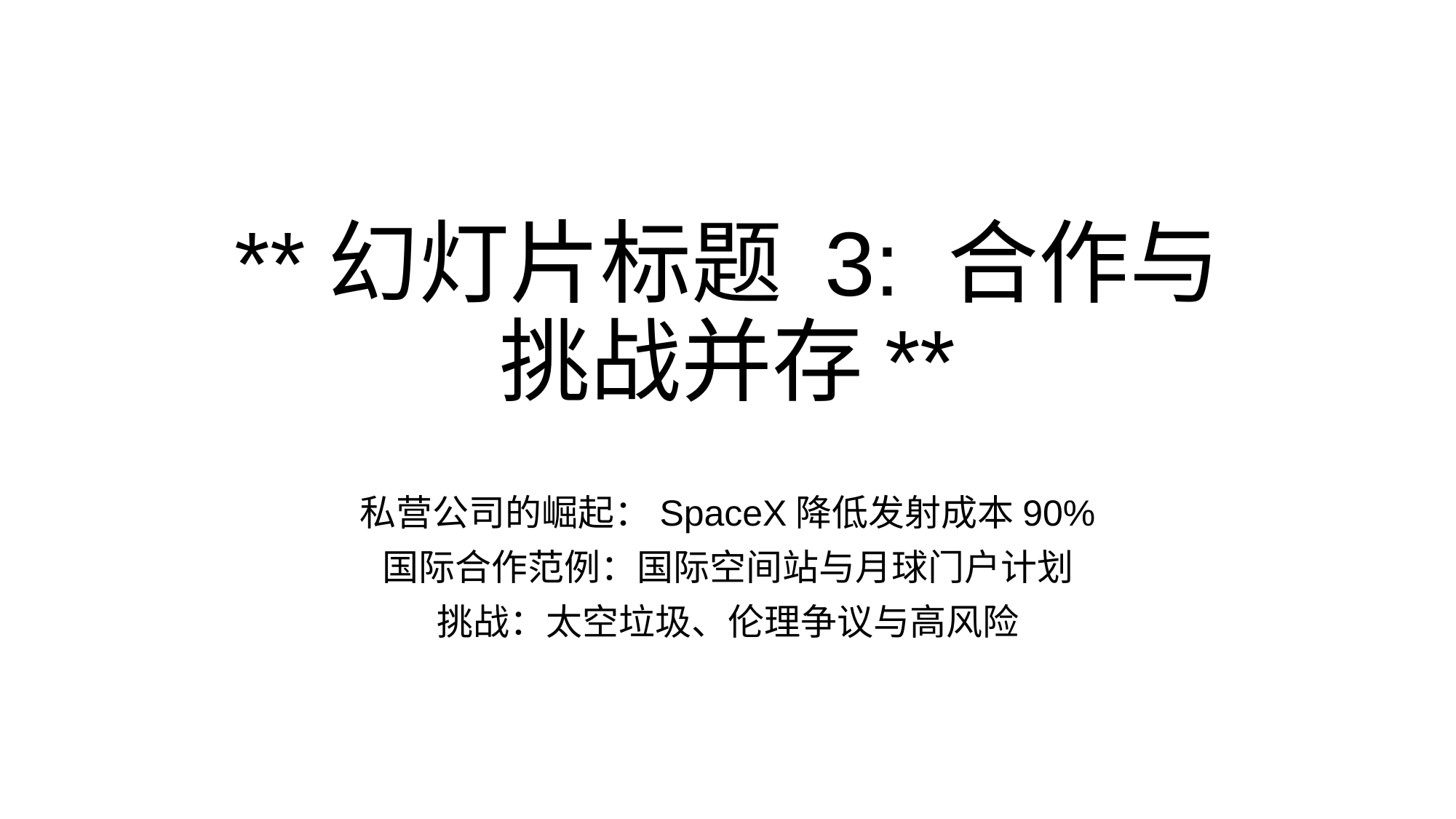

# **幻灯片标题 3: 合作与挑战并存**

私营公司的崛起：SpaceX降低发射成本90%
国际合作范例：国际空间站与月球门户计划
挑战：太空垃圾、伦理争议与高风险